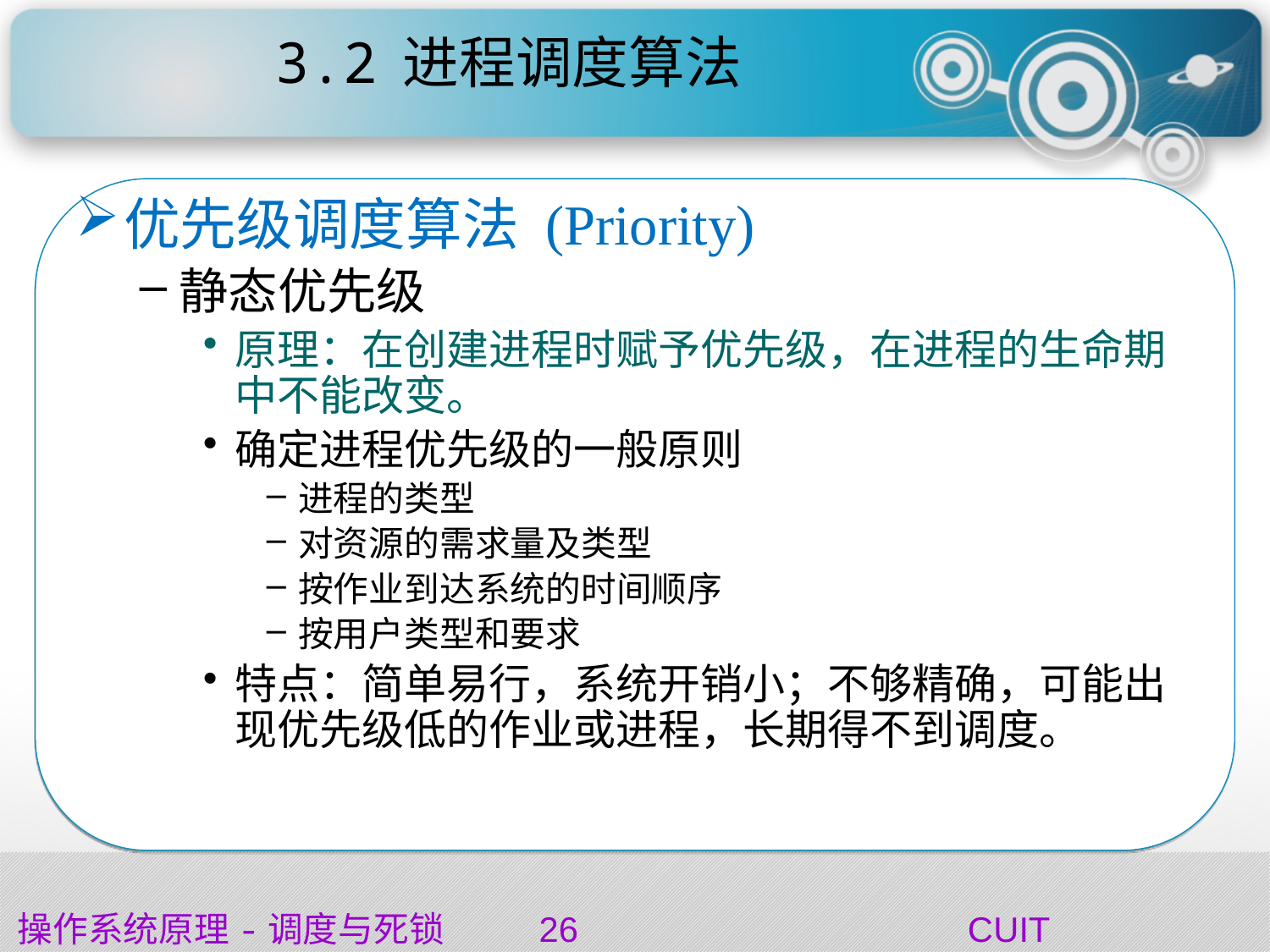

# 3.2	进程调度算法
优先级调度算法 (Priority)
静态优先级
原理：在创建进程时赋予优先级，在进程的生命期中不能改变。
确定进程优先级的一般原则
进程的类型
对资源的需求量及类型
按作业到达系统的时间顺序
按用户类型和要求
特点：简单易行，系统开销小；不够精确，可能出现优先级低的作业或进程，长期得不到调度。